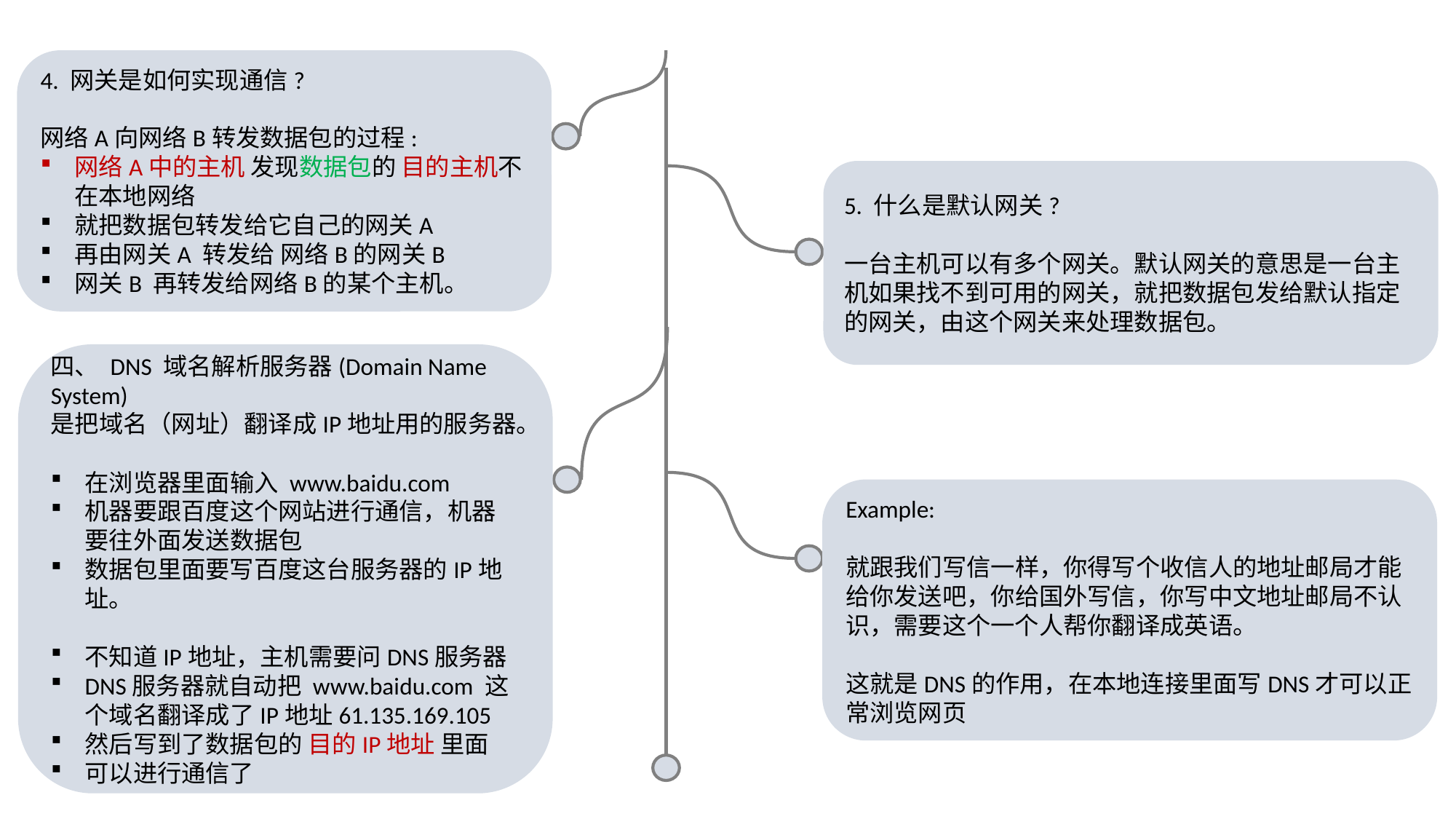

4. 网关是如何实现通信?

网络A向网络B转发数据包的过程:
网络A中的主机 发现数据包的 目的主机不在本地网络
就把数据包转发给它自己的网关A
再由网关A 转发给 网络B的网关B
网关B 再转发给网络B的某个主机。

5. 什么是默认网关?

一台主机可以有多个网关。默认网关的意思是一台主机如果找不到可用的网关，就把数据包发给默认指定的网关，由这个网关来处理数据包。
四、 DNS 域名解析服务器(Domain Name System)
是把域名（网址）翻译成IP地址用的服务器。

在浏览器里面输入 www.baidu.com
机器要跟百度这个网站进行通信，机器要往外面发送数据包
数据包里面要写百度这台服务器的IP地址。

不知道IP地址，主机需要问DNS服务器
DNS服务器就自动把 www.baidu.com 这个域名翻译成了IP地址61.135.169.105
然后写到了数据包的 目的IP地址 里面
可以进行通信了
Example:

就跟我们写信一样，你得写个收信人的地址邮局才能给你发送吧，你给国外写信，你写中文地址邮局不认识，需要这个一个人帮你翻译成英语。

这就是DNS的作用，在本地连接里面写DNS才可以正常浏览网页